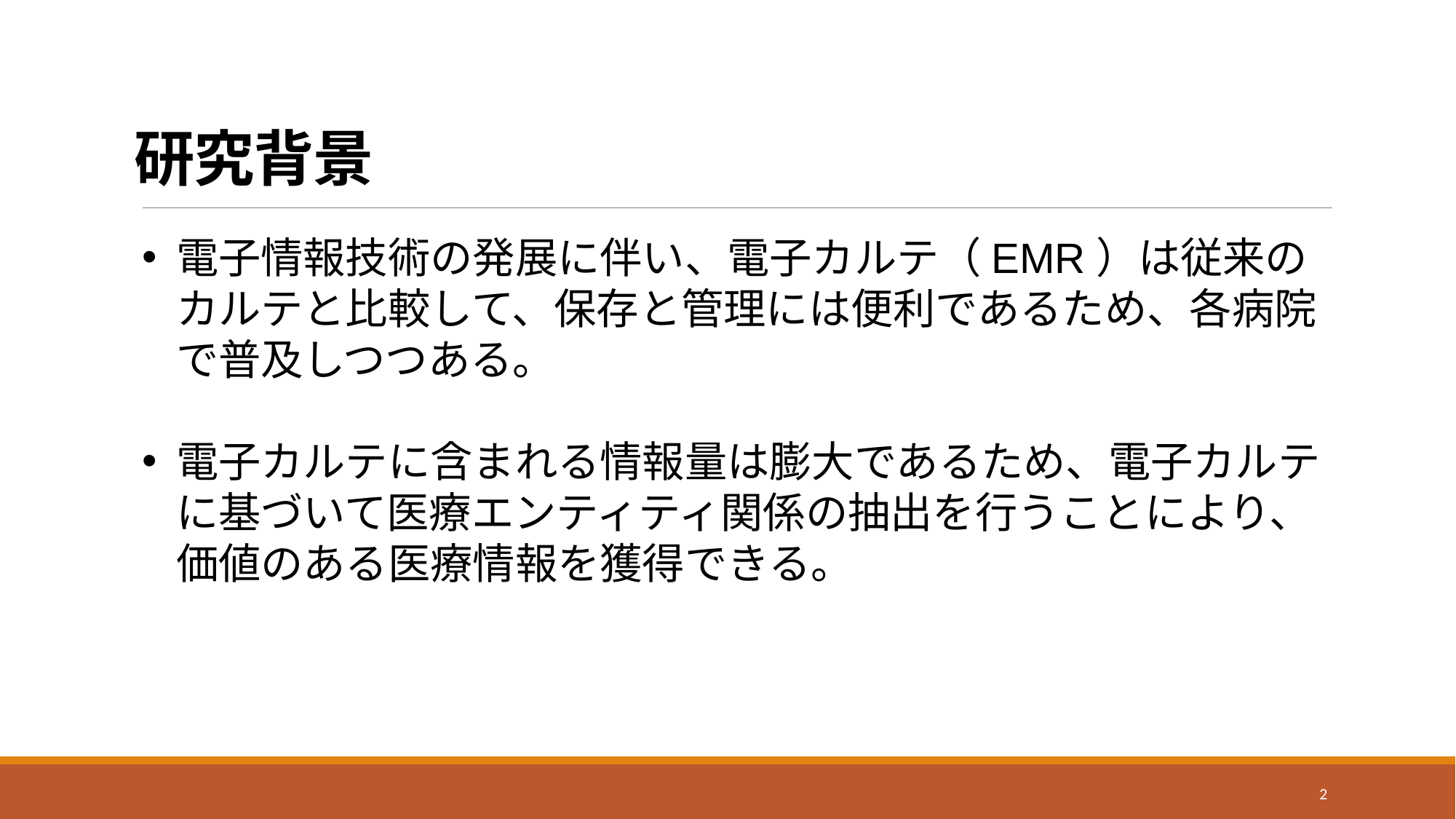

# 研究背景
電子情報技術の発展に伴い、電子カルテ（EMR）は従来のカルテと比較して、保存と管理には便利であるため、各病院で普及しつつある。

電子カルテに含まれる情報量は膨大であるため、電子カルテに基づいて医療エンティティ関係の抽出を行うことにより、価値のある医療情報を獲得できる。

2